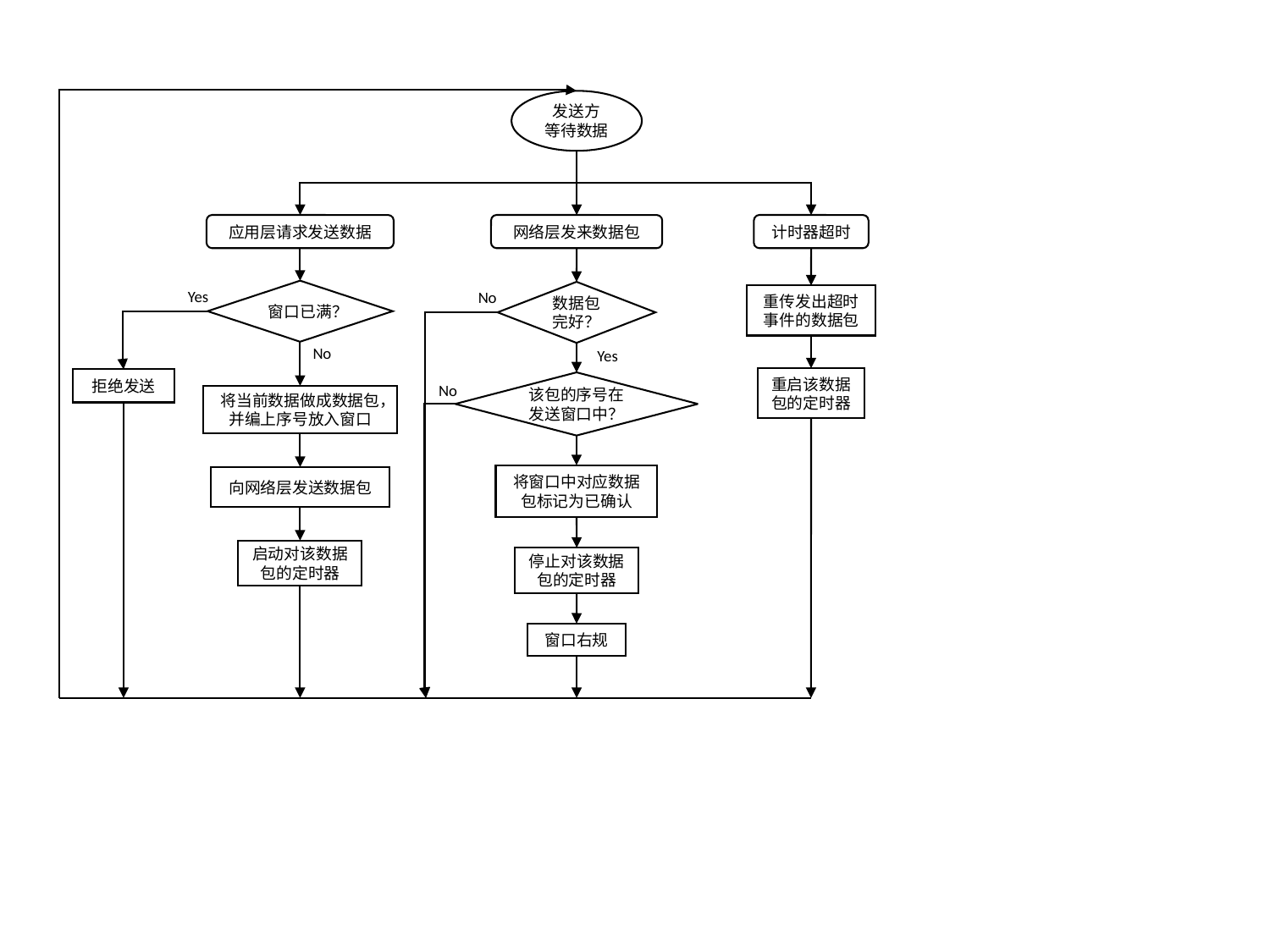

发送方
等待数据
应用层请求发送数据
网络层发来数据包
计时器超时
Yes
窗口已满？
No
数据包
完好？
重传发出超时事件的数据包
No
Yes
重启该数据包的定时器
拒绝发送
该包的序号在发送窗口中？
No
将当前数据做成数据包，
并编上序号放入窗口
将窗口中对应数据
包标记为已确认
向网络层发送数据包
启动对该数据包的定时器
停止对该数据包的定时器
窗口右规